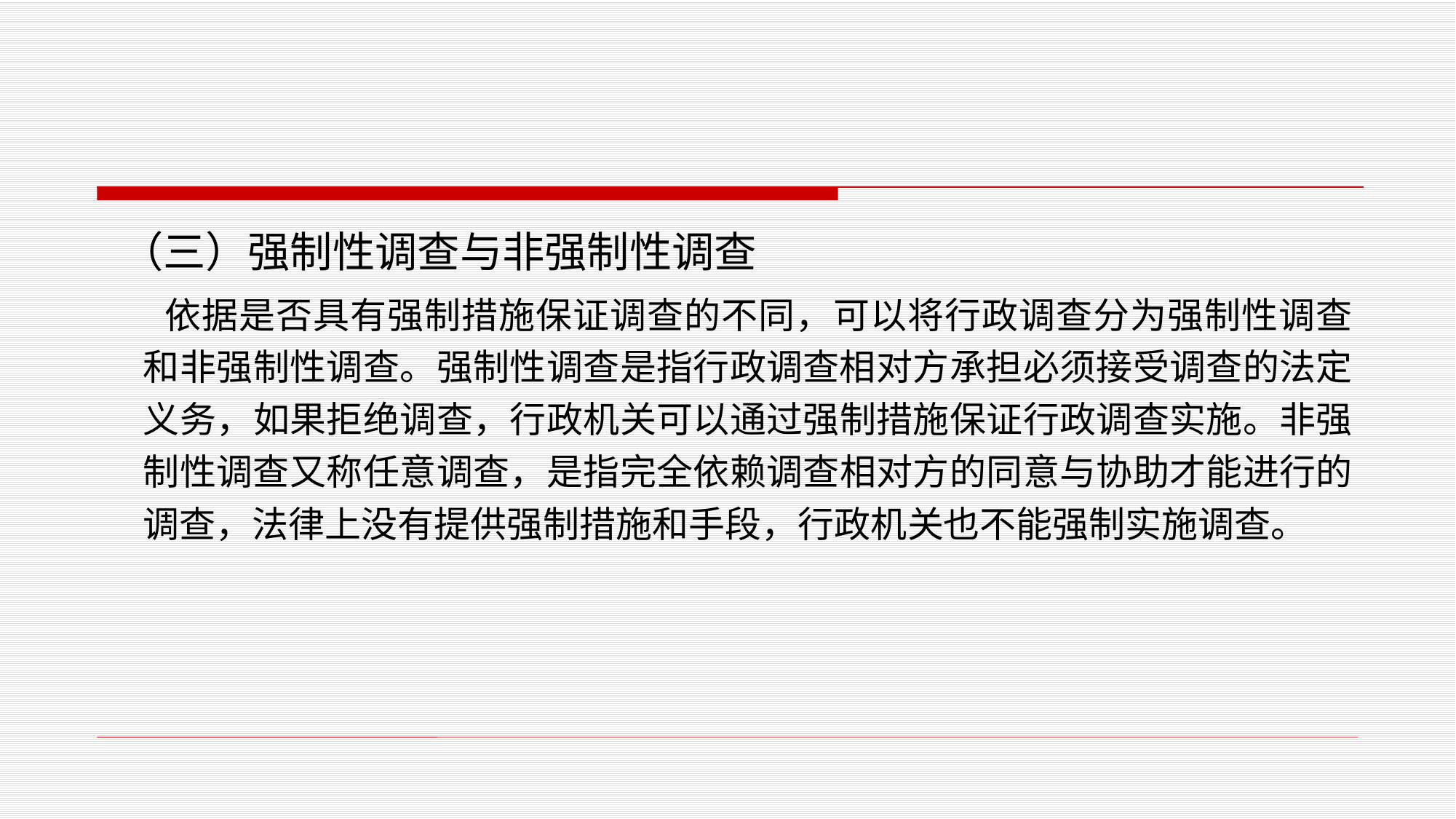

#
 （三）强制性调查与非强制性调查
      依据是否具有强制措施保证调查的不同，可以将行政调查分为强制性调查和非强制性调查。强制性调查是指行政调查相对方承担必须接受调查的法定义务，如果拒绝调查，行政机关可以通过强制措施保证行政调查实施。非强制性调查又称任意调查，是指完全依赖调查相对方的同意与协助才能进行的调查，法律上没有提供强制措施和手段，行政机关也不能强制实施调查。